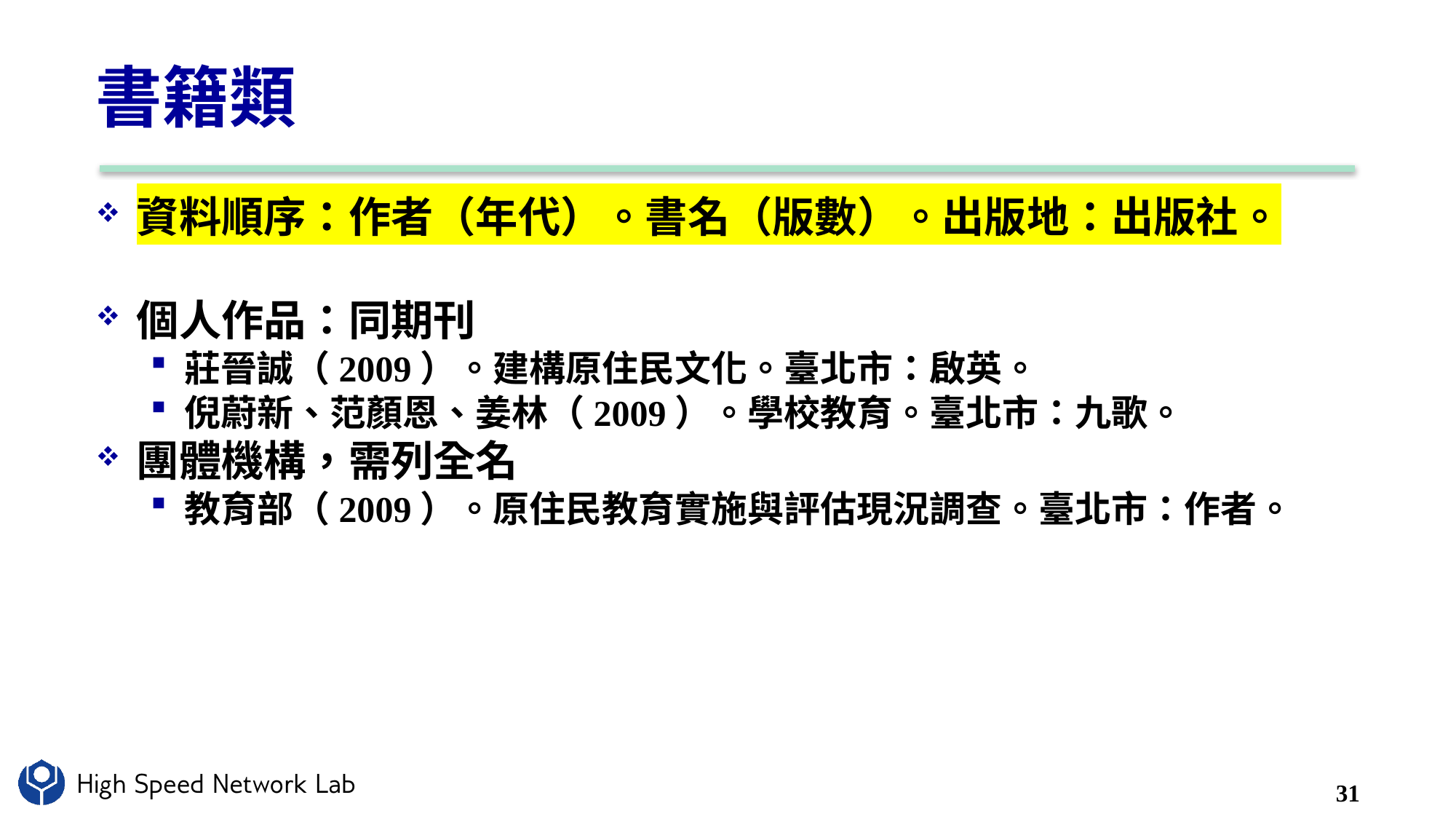

# 書籍類
資料順序：作者（年代）。書名（版數）。出版地：出版社。

個人作品：同期刊
莊晉誠（2009）。建構原住民文化。臺北市：啟英。
倪蔚新、范顏恩、姜林（2009）。學校教育。臺北市：九歌。
團體機構，需列全名
教育部（2009）。原住民教育實施與評估現況調查。臺北市：作者。

31